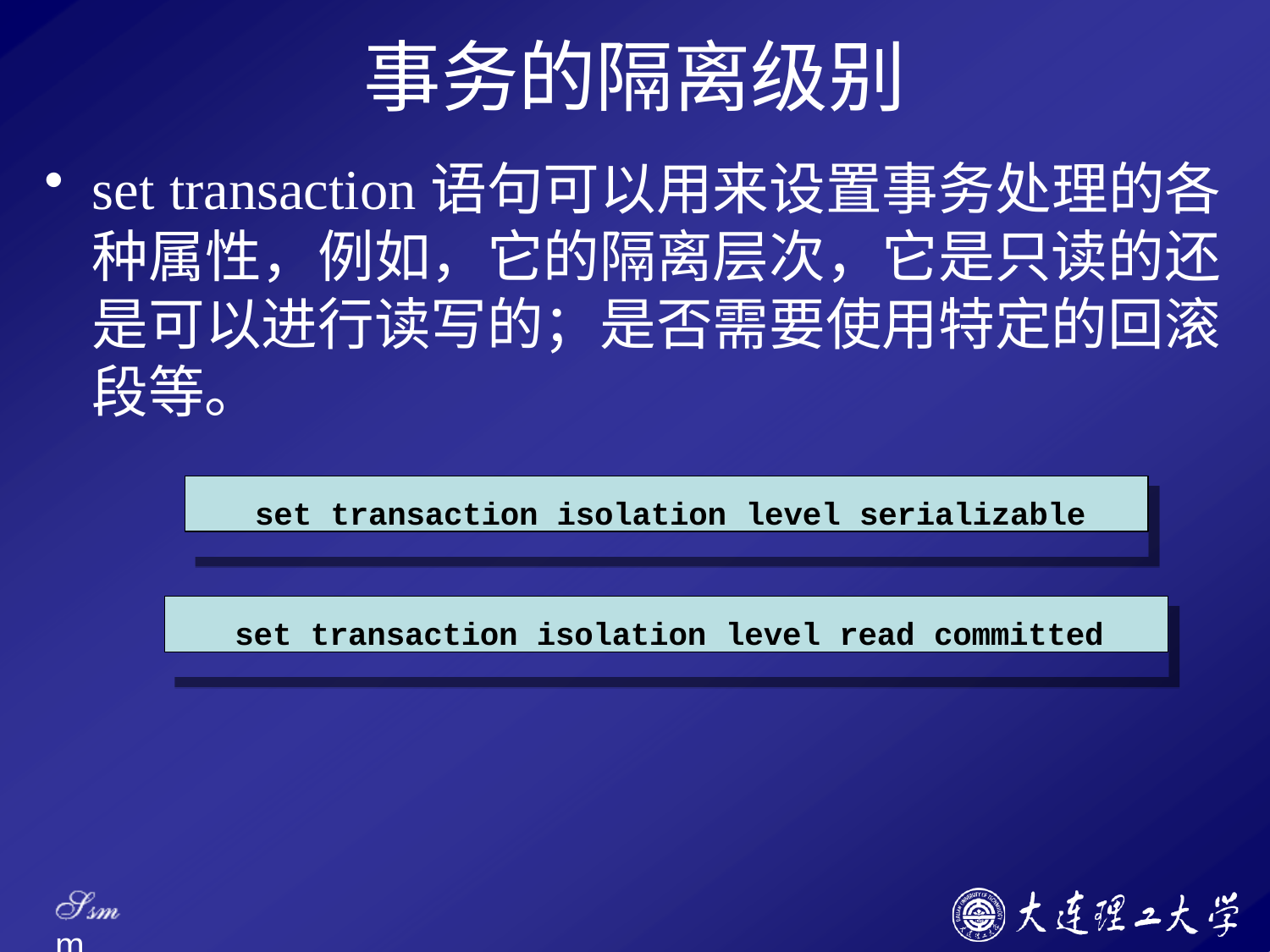

# 事务的隔离级别
set transaction语句可以用来设置事务处理的各 种属性，例如，它的隔离层次，它是只读的还 是可以进行读写的；是否需要使用特定的回滚 段等。
set transaction isolation level serializable

set transaction isolation level read committed

Ssm